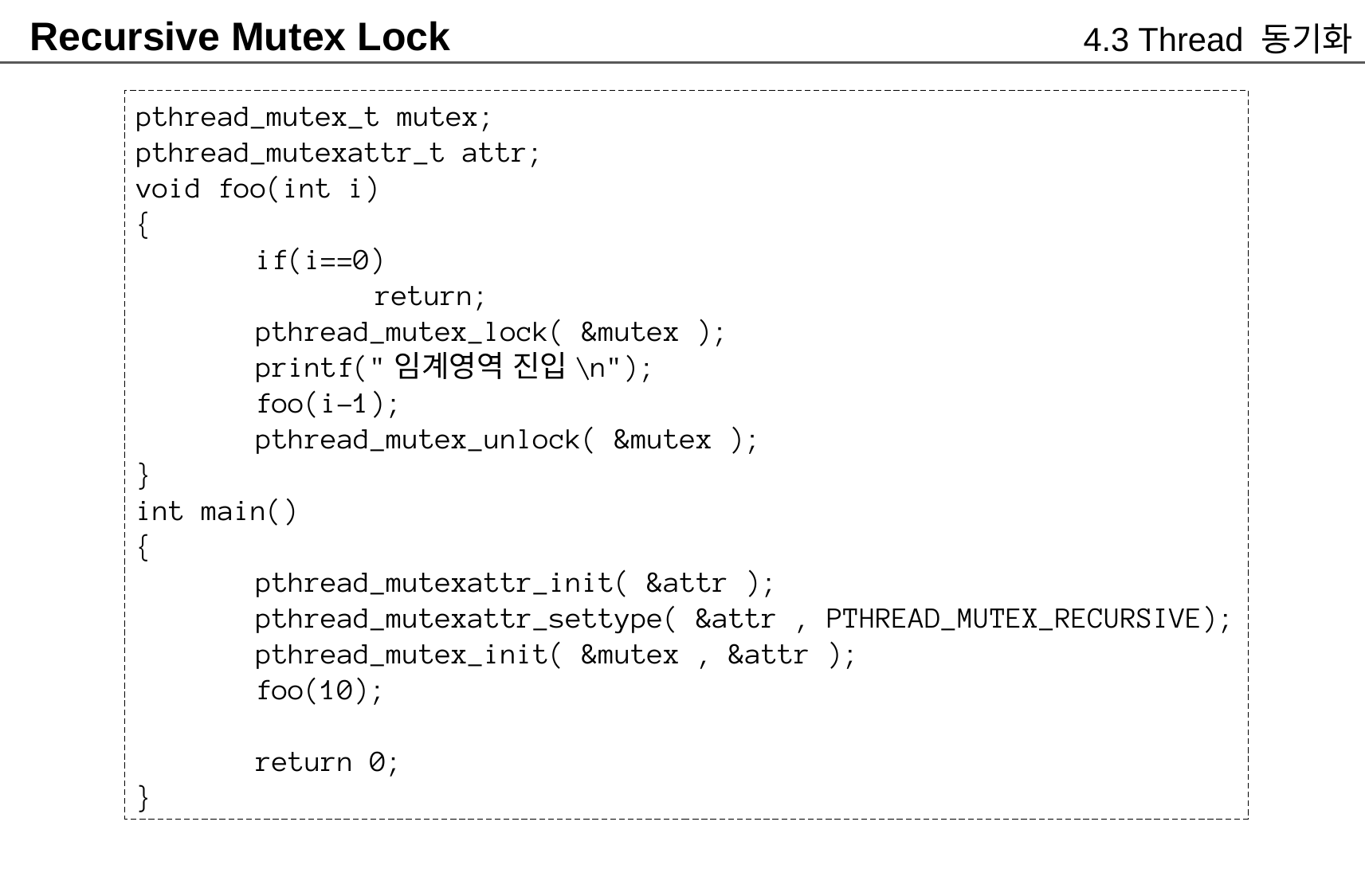

# Recursive Mutex Lock
4.3 Thread 동기화

pthread_mutex_t mutex;
pthread_mutexattr_t attr;
void foo(int i)
{
	if(i==0)
		return;
	pthread_mutex_lock( &mutex );
	printf("임계영역 진입\n");
	foo(i-1);
	pthread_mutex_unlock( &mutex );
}
int main()
{
	pthread_mutexattr_init( &attr );
	pthread_mutexattr_settype( &attr , PTHREAD_MUTEX_RECURSIVE);
	pthread_mutex_init( &mutex , &attr );
	foo(10);

	return 0;
}